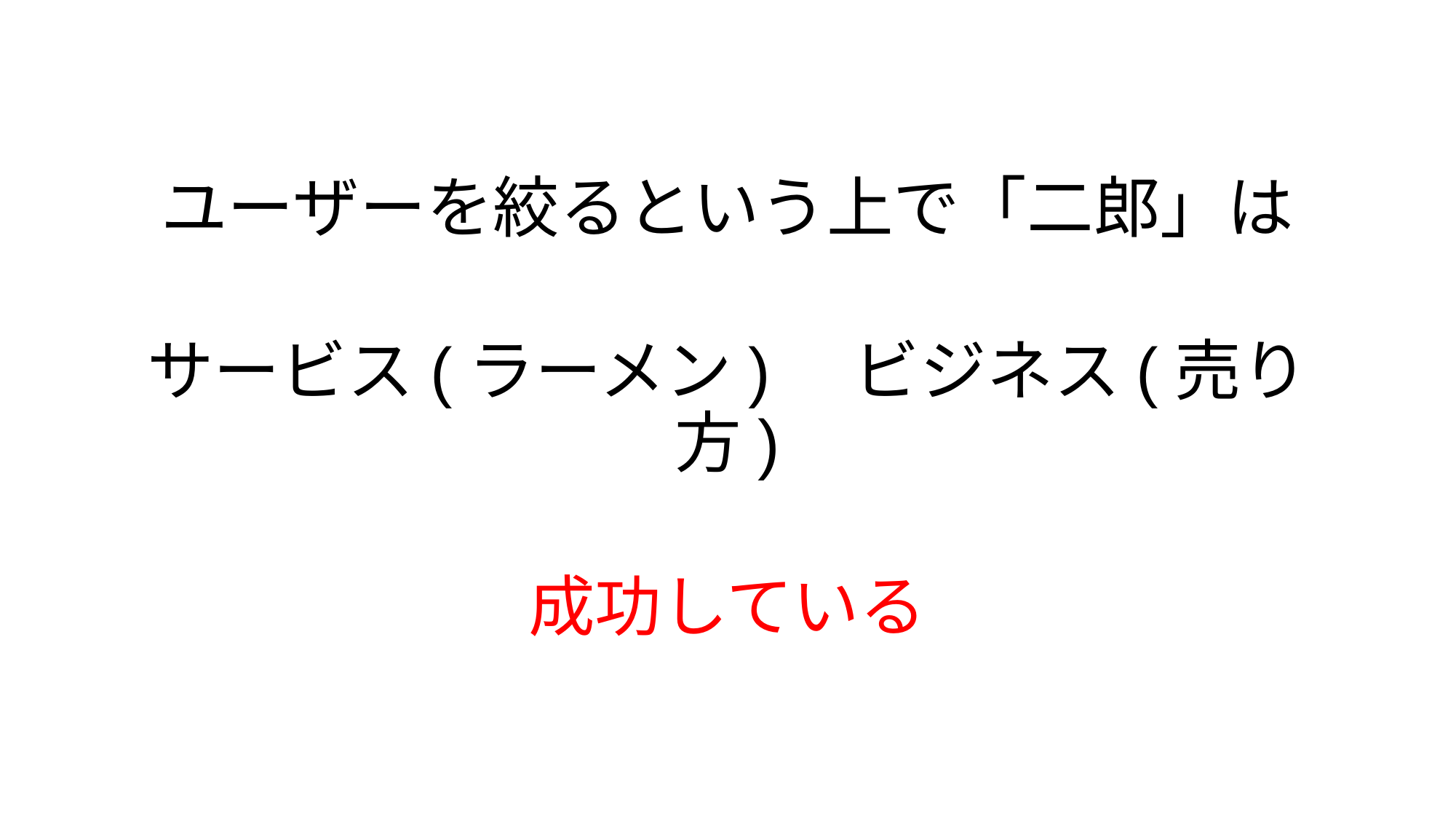

# ユーザーを絞るという上で「二郎」は
サービス(ラーメン)　ビジネス(売り方)
成功している